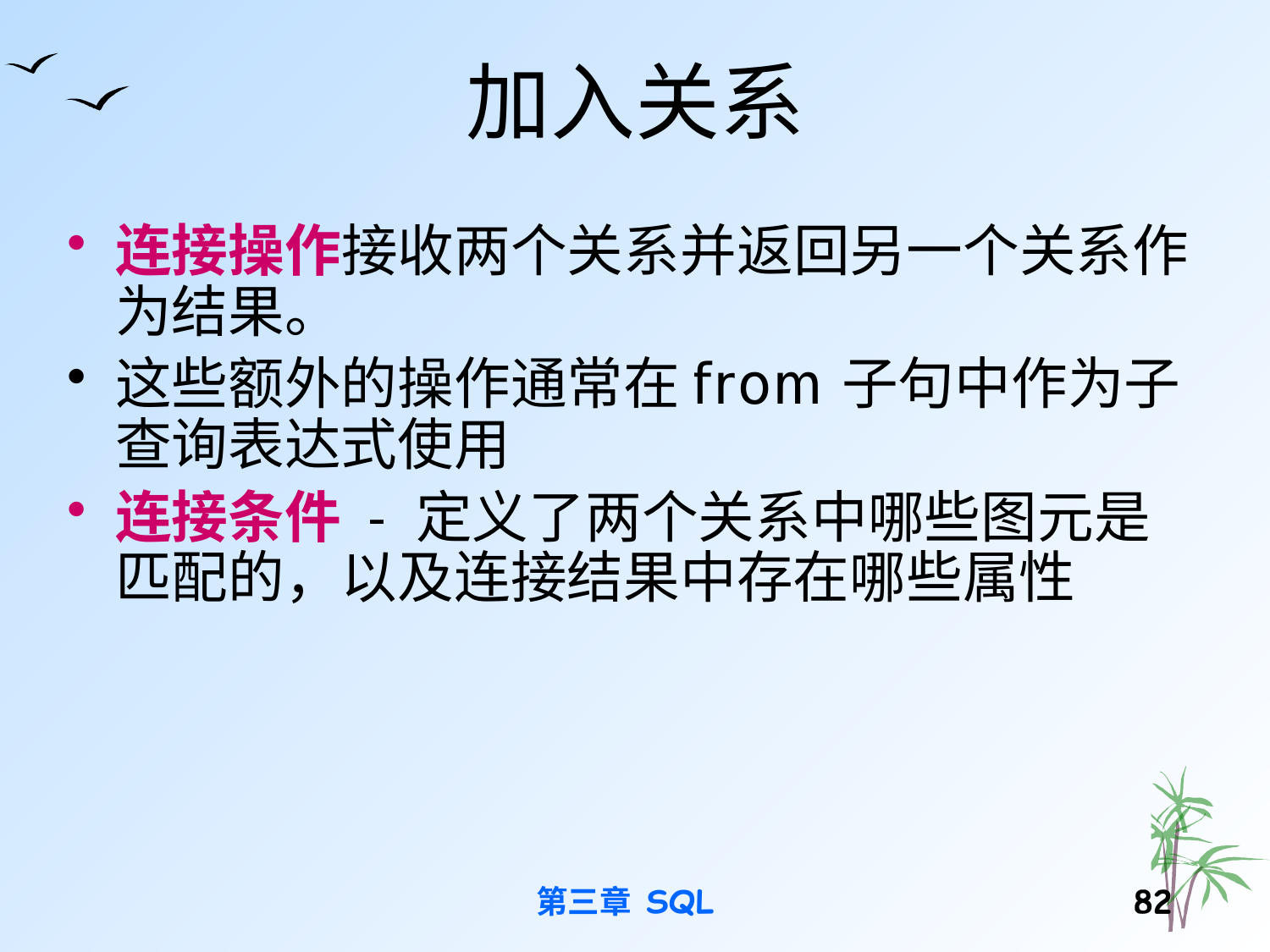

# 加入关系
连接操作接收两个关系并返回另一个关系作为结果。
这些额外的操作通常在from子句中作为子查询表达式使用
连接条件 - 定义了两个关系中哪些图元是匹配的，以及连接结果中存在哪些属性
第三章 SQL
82